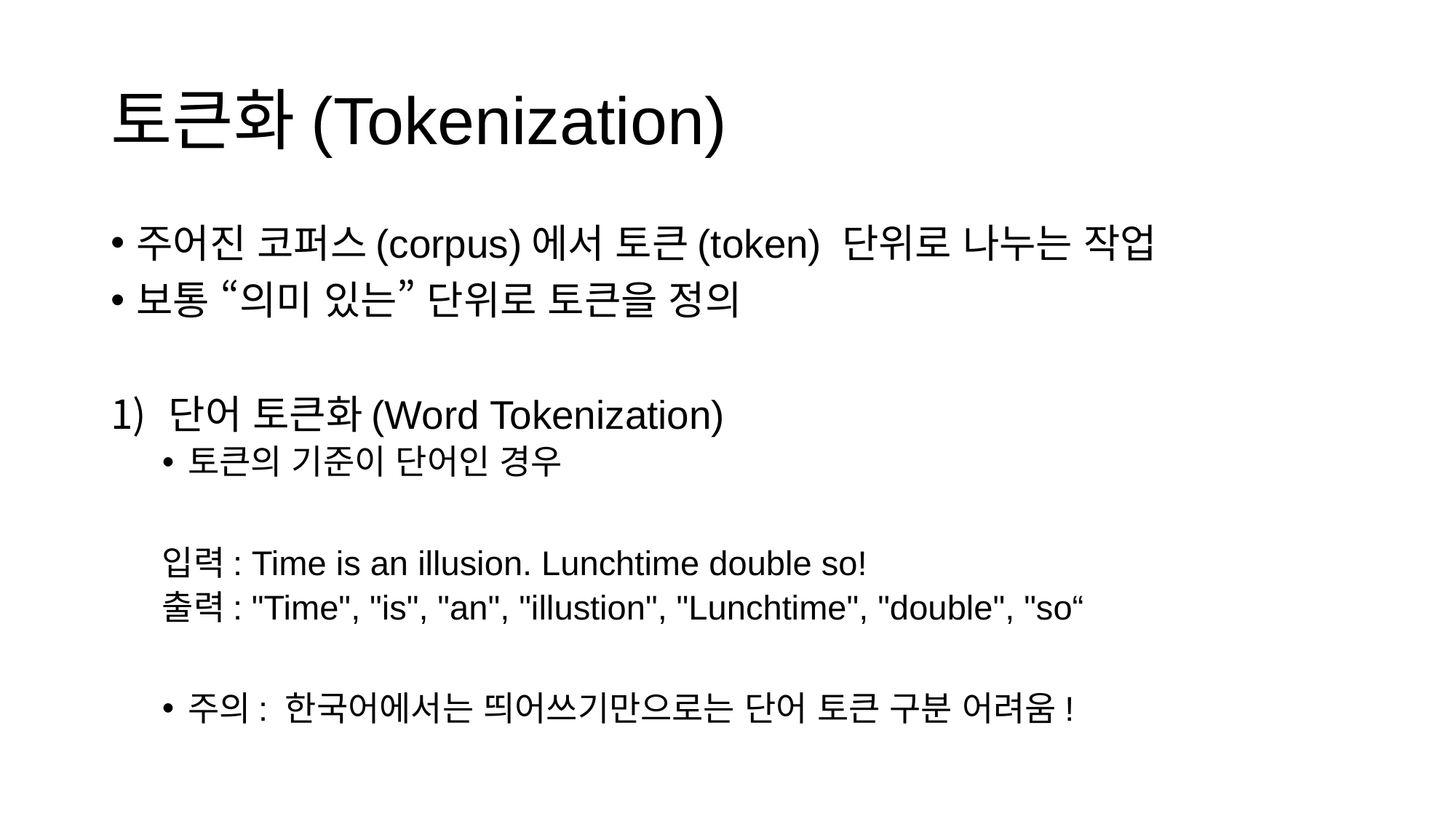

# 토큰화(Tokenization)
주어진 코퍼스(corpus)에서 토큰(token) 단위로 나누는 작업
보통 “의미 있는” 단위로 토큰을 정의

단어 토큰화(Word Tokenization)
토큰의 기준이 단어인 경우

입력: Time is an illusion. Lunchtime double so!
출력: "Time", "is", "an", "illustion", "Lunchtime", "double", "so“

주의: 한국어에서는 띄어쓰기만으로는 단어 토큰 구분 어려움!